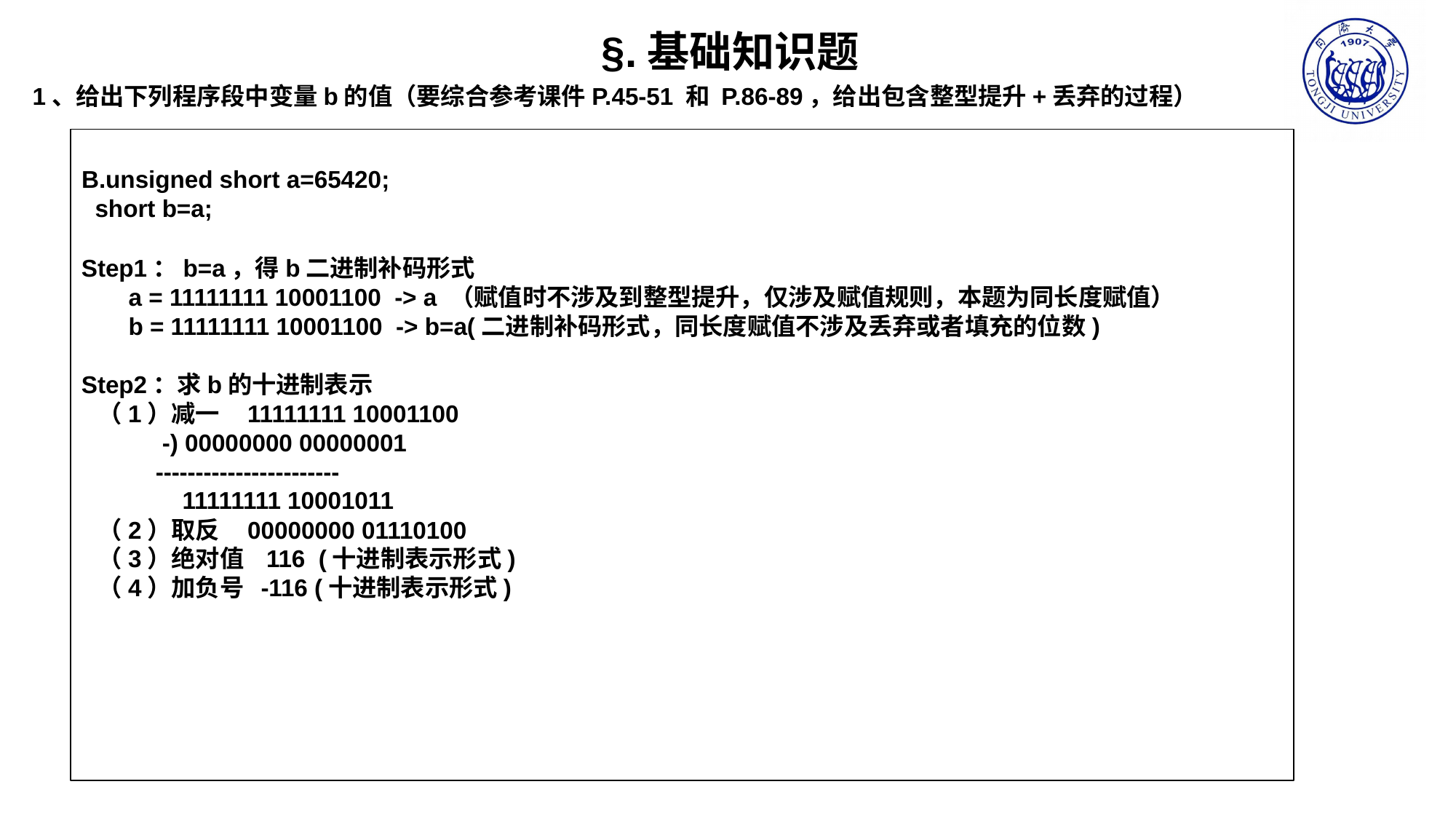

§.基础知识题
1、给出下列程序段中变量b的值（要综合参考课件P.45-51 和 P.86-89，给出包含整型提升+丢弃的过程）

B.unsigned short a=65420;
  short b=a;
Step1：b=a，得b二进制补码形式
       a = 11111111 10001100  -> a （赋值时不涉及到整型提升，仅涉及赋值规则，本题为同长度赋值）
       b = 11111111 10001100  -> b=a(二进制补码形式，同长度赋值不涉及丢弃或者填充的位数)

Step2：求b的十进制表示
  （1）减一    11111111 10001100
            -) 00000000 00000001
           -----------------------
               11111111 10001011
  （2）取反    00000000 01110100
  （3）绝对值   116  (十进制表示形式)
  （4）加负号  -116 (十进制表示形式)